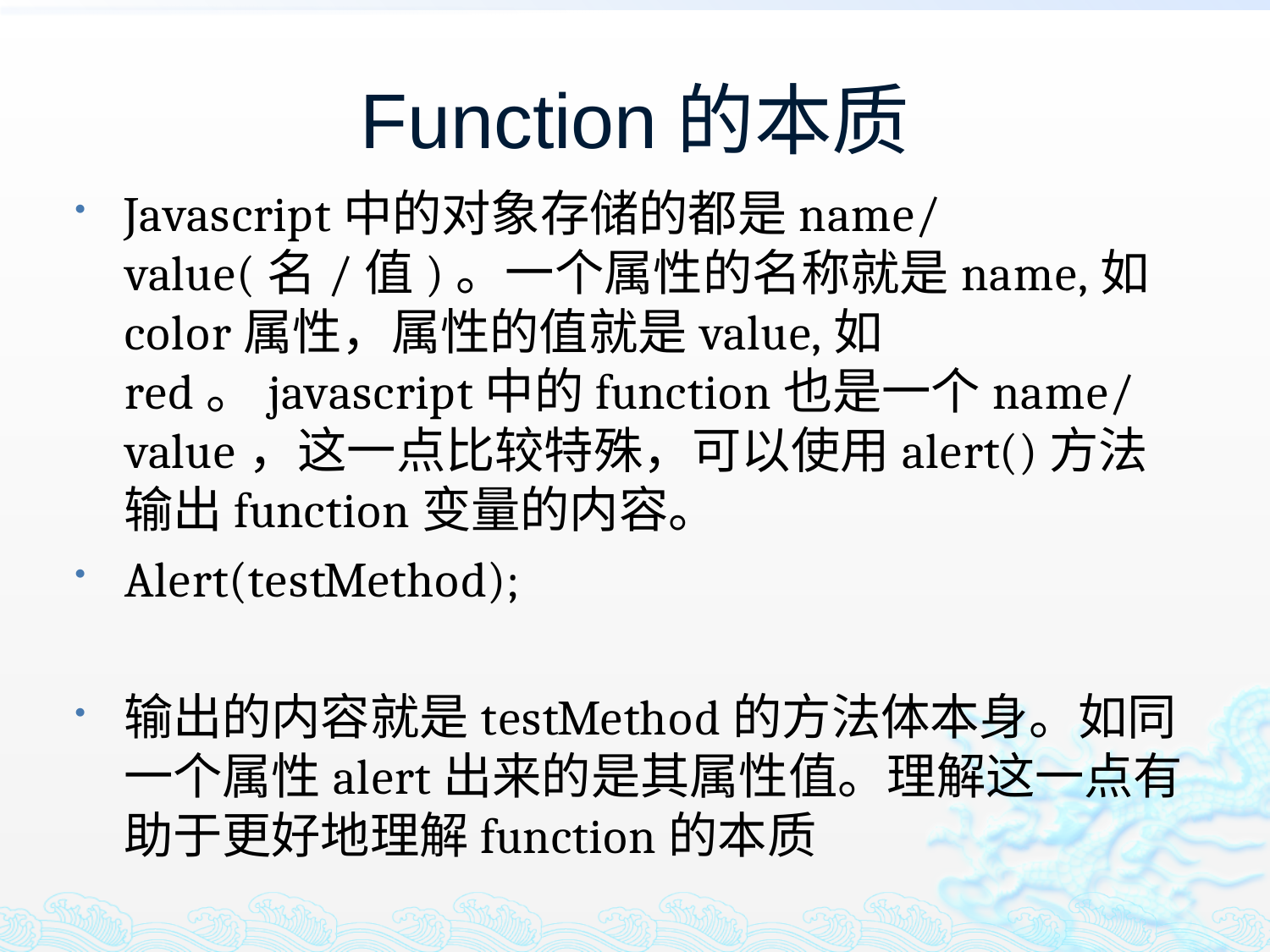

# Function的本质
Javascript中的对象存储的都是name/value(名/值)。一个属性的名称就是name,如color属性，属性的值就是value,如red。javascript中的function也是一个name/value，这一点比较特殊，可以使用alert()方法输出function变量的内容。
Alert(testMethod);

输出的内容就是testMethod的方法体本身。如同一个属性alert出来的是其属性值。理解这一点有助于更好地理解function的本质